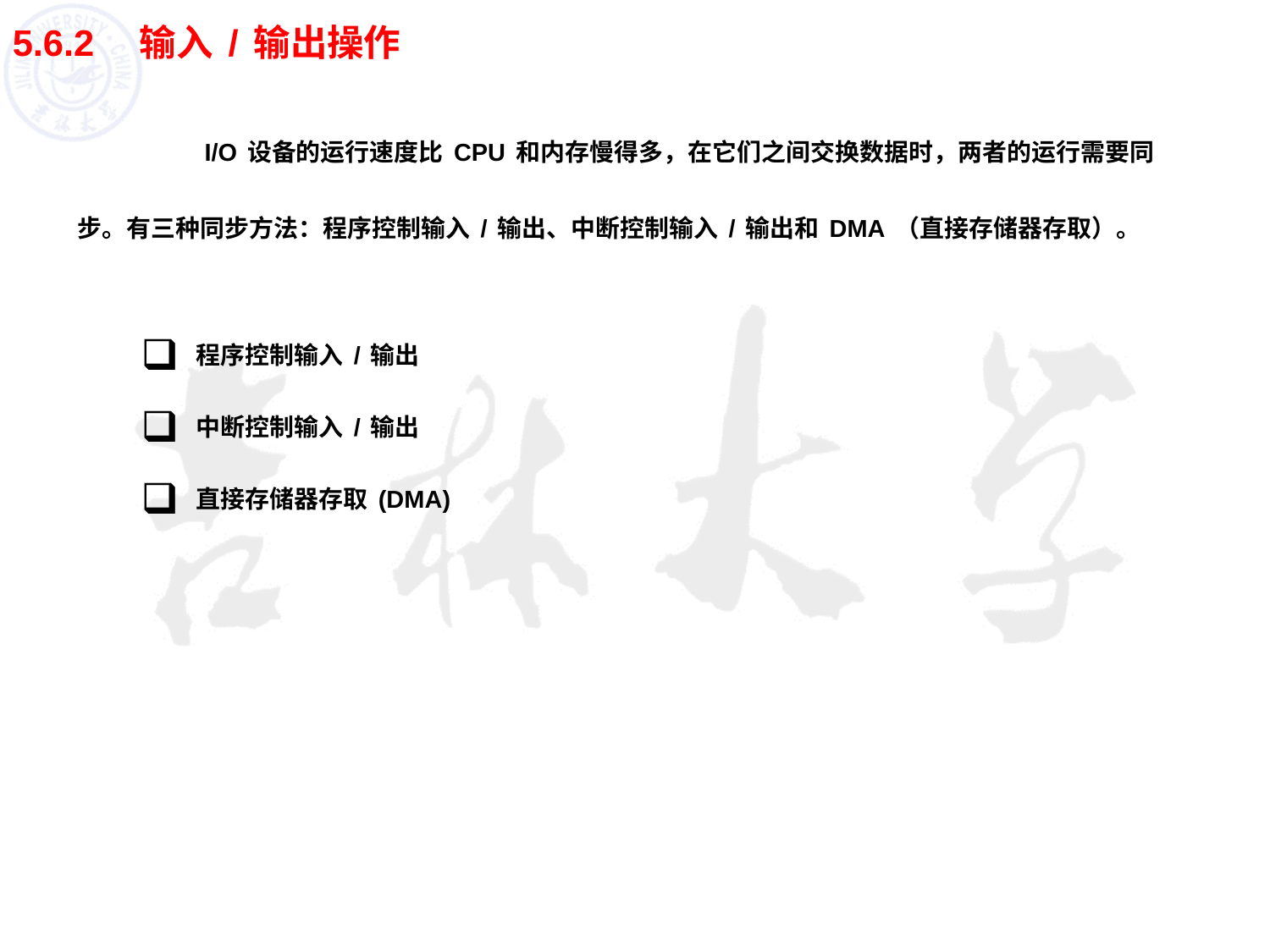

5.6.2	输入/输出操作
	I/O设备的运行速度比CPU和内存慢得多，在它们之间交换数据时，两者的运行需要同步。有三种同步方法：程序控制输入/输出、中断控制输入/输出和DMA（直接存储器存取）。

 程序控制输入/输出
 中断控制输入/输出
 直接存储器存取(DMA)